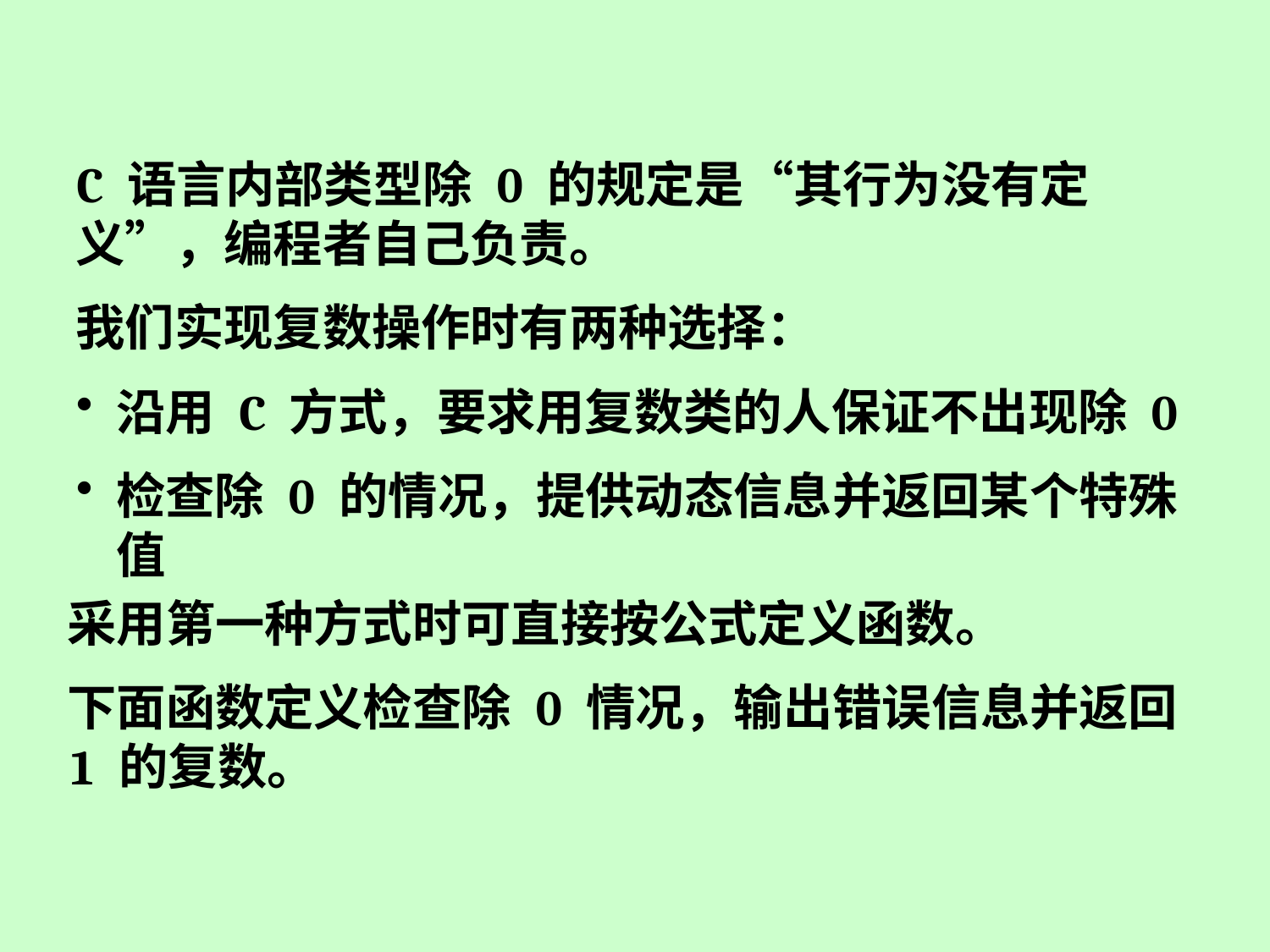

C 语言内部类型除 0 的规定是“其行为没有定义”，编程者自己负责。
我们实现复数操作时有两种选择：
沿用 C 方式，要求用复数类的人保证不出现除 0
检查除 0 的情况，提供动态信息并返回某个特殊值
采用第一种方式时可直接按公式定义函数。
下面函数定义检查除 0 情况，输出错误信息并返回 1 的复数。
58